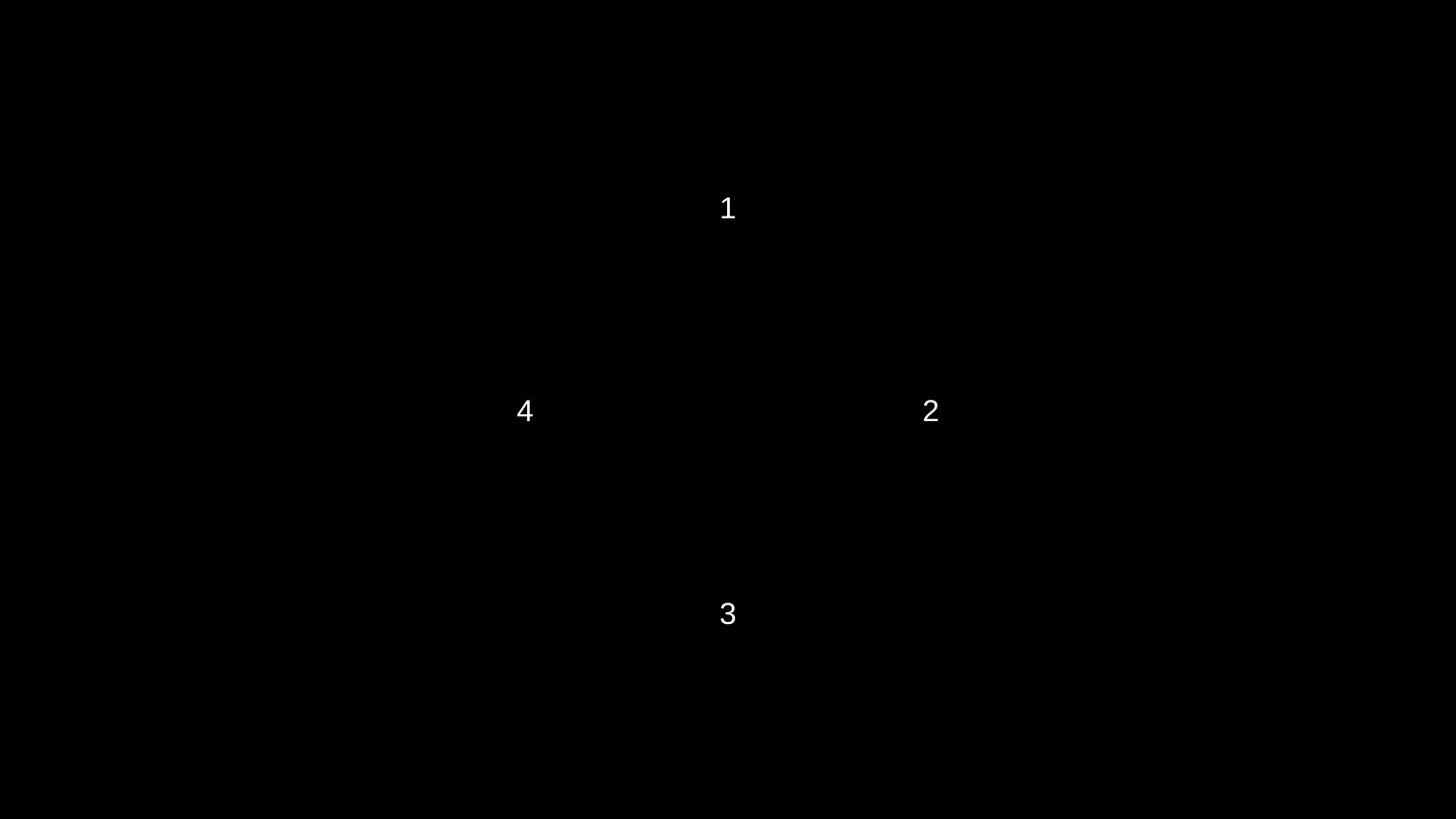

在此输入内容

1

4

2
在此输入内容
在此输入内容

3
在此输入内容